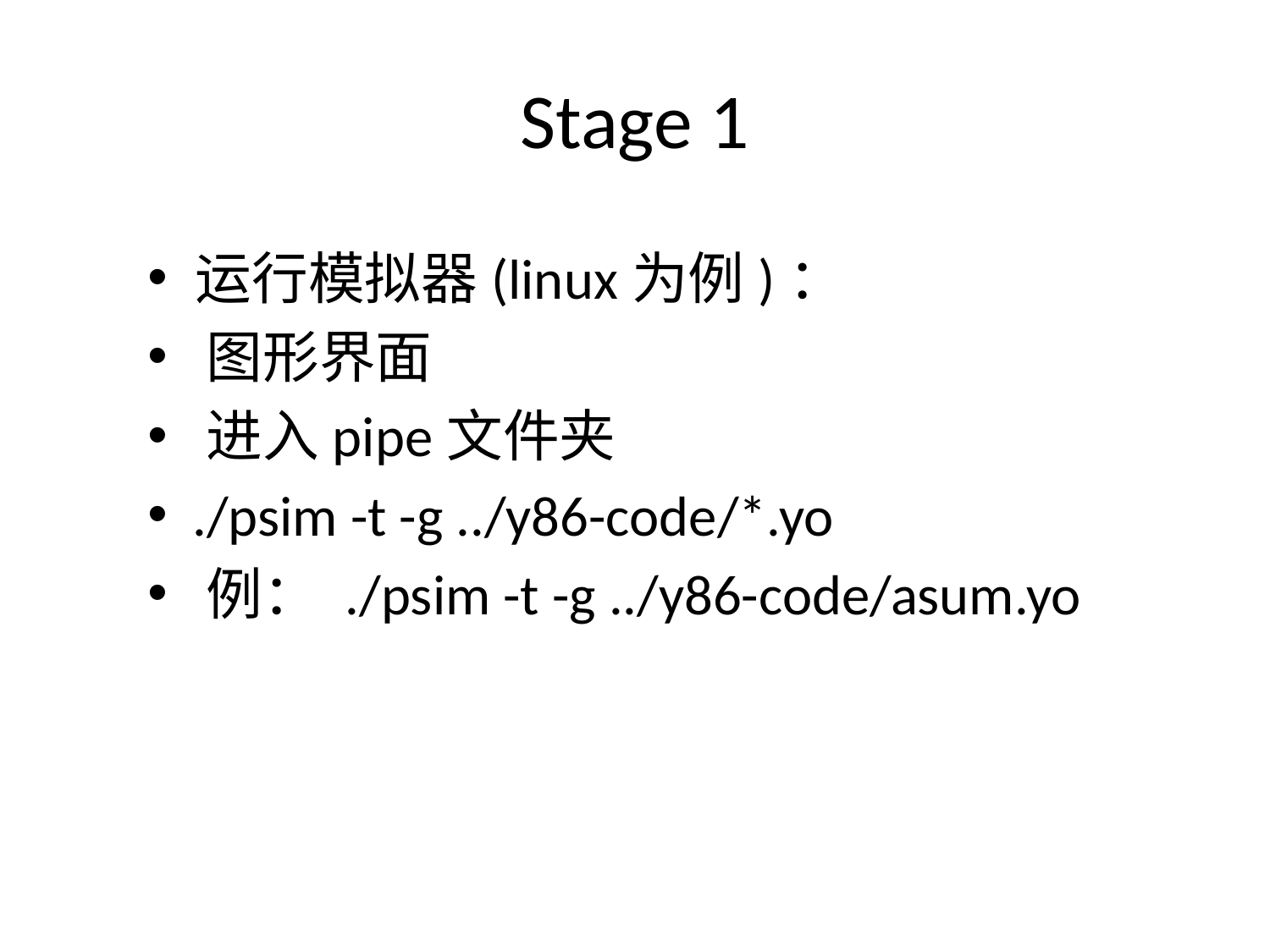

# Stage 1
运行模拟器(linux为例)：
  图形界面
  进入pipe文件夹
  ./psim -t -g ../y86-code/*.yo
  例： ./psim -t -g ../y86-code/asum.yo